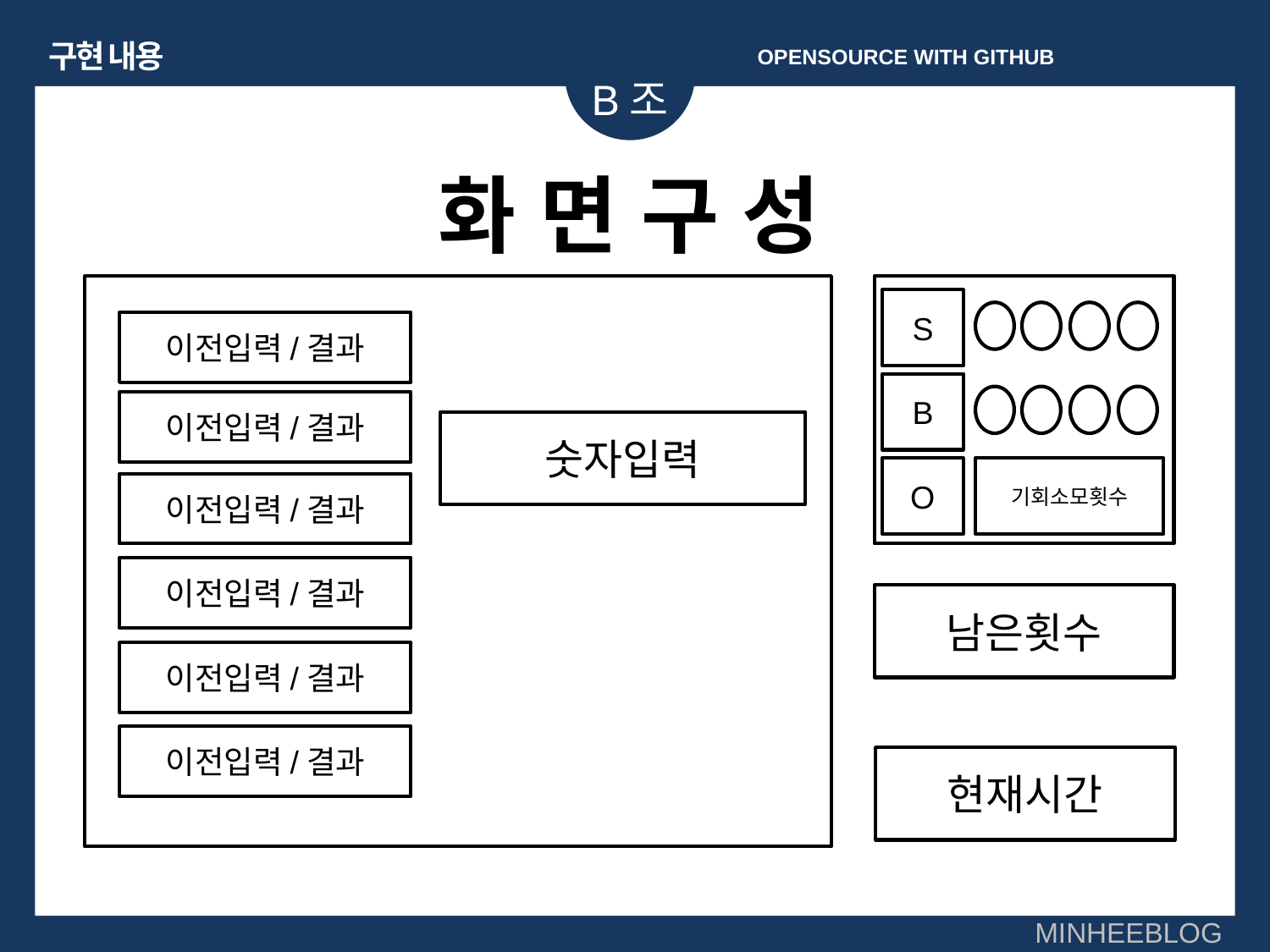

구현 내용
OPENSOURCE WITH GITHUB
B조

화 면 구 성

S

이전입력/결과
B

이전입력/결과
숫자입력
O
기회소모횟수
이전입력/결과
이전입력/결과
남은횟수
이전입력/결과
이전입력/결과
현재시간
소제목

MINHEEBLOG